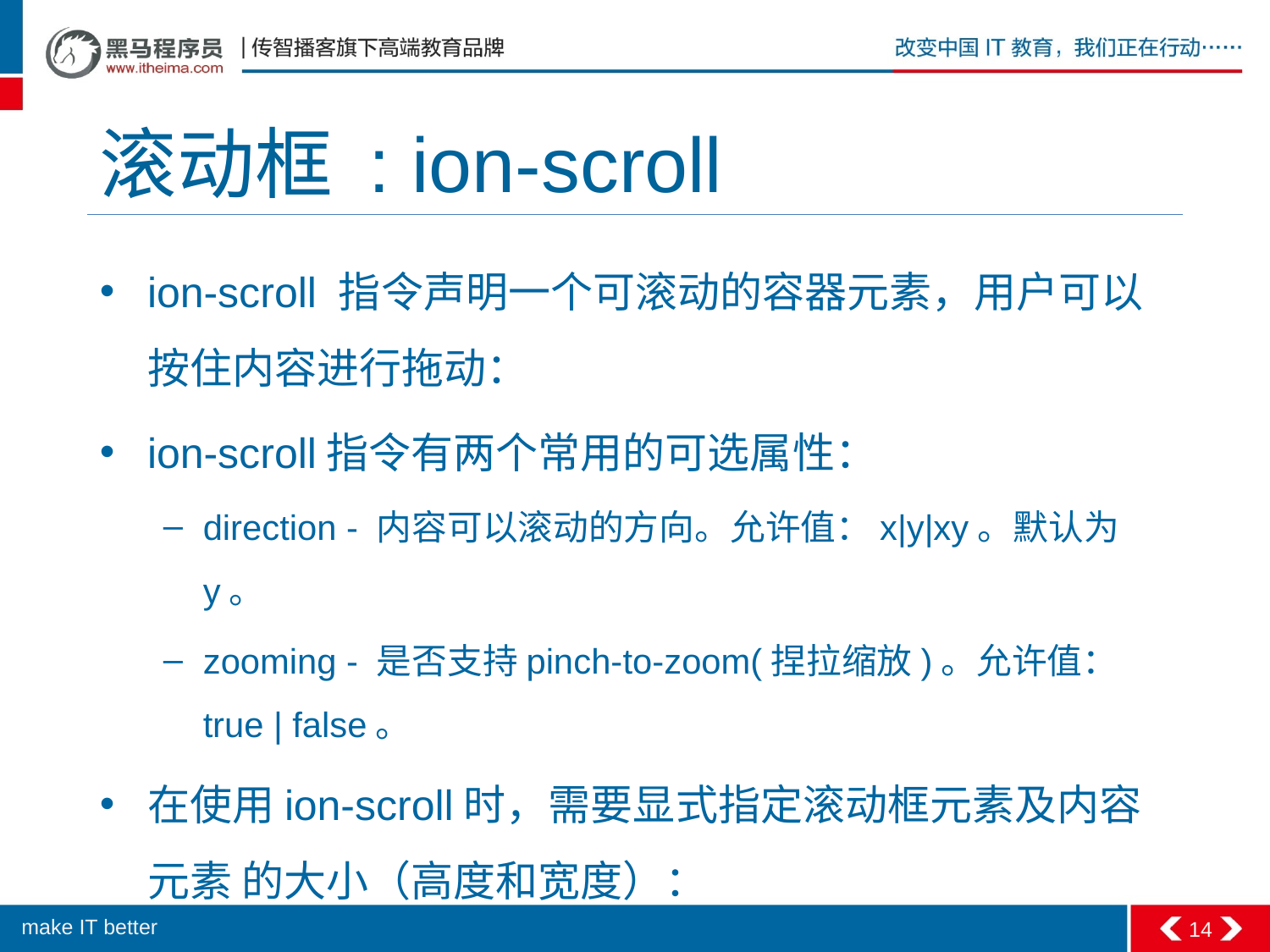

# 滚动框 : ion-scroll
ion-scroll 指令声明一个可滚动的容器元素，用户可以按住内容进行拖动：
ion-scroll指令有两个常用的可选属性：
direction - 内容可以滚动的方向。允许值：x|y|xy。默认为 y。
zooming - 是否支持pinch-to-zoom(捏拉缩放)。允许值：true | false。
在使用ion-scroll时，需要显式指定滚动框元素及内容元素 的大小（高度和宽度）：
14

make IT better